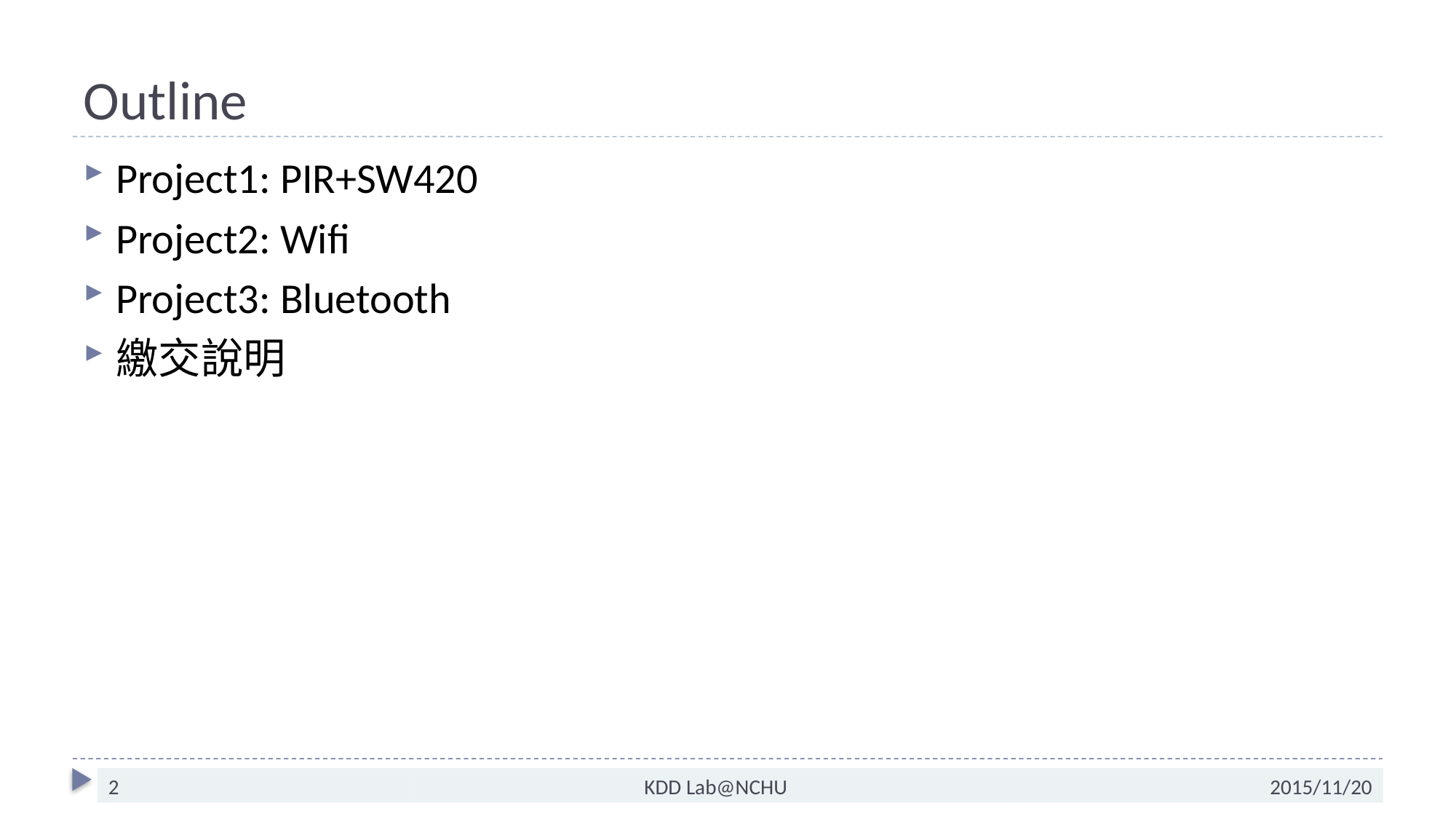

# Outline
Project1: PIR+SW420
Project2: Wifi
Project3: Bluetooth
繳交說明

2
KDD Lab@NCHU
2015/11/20